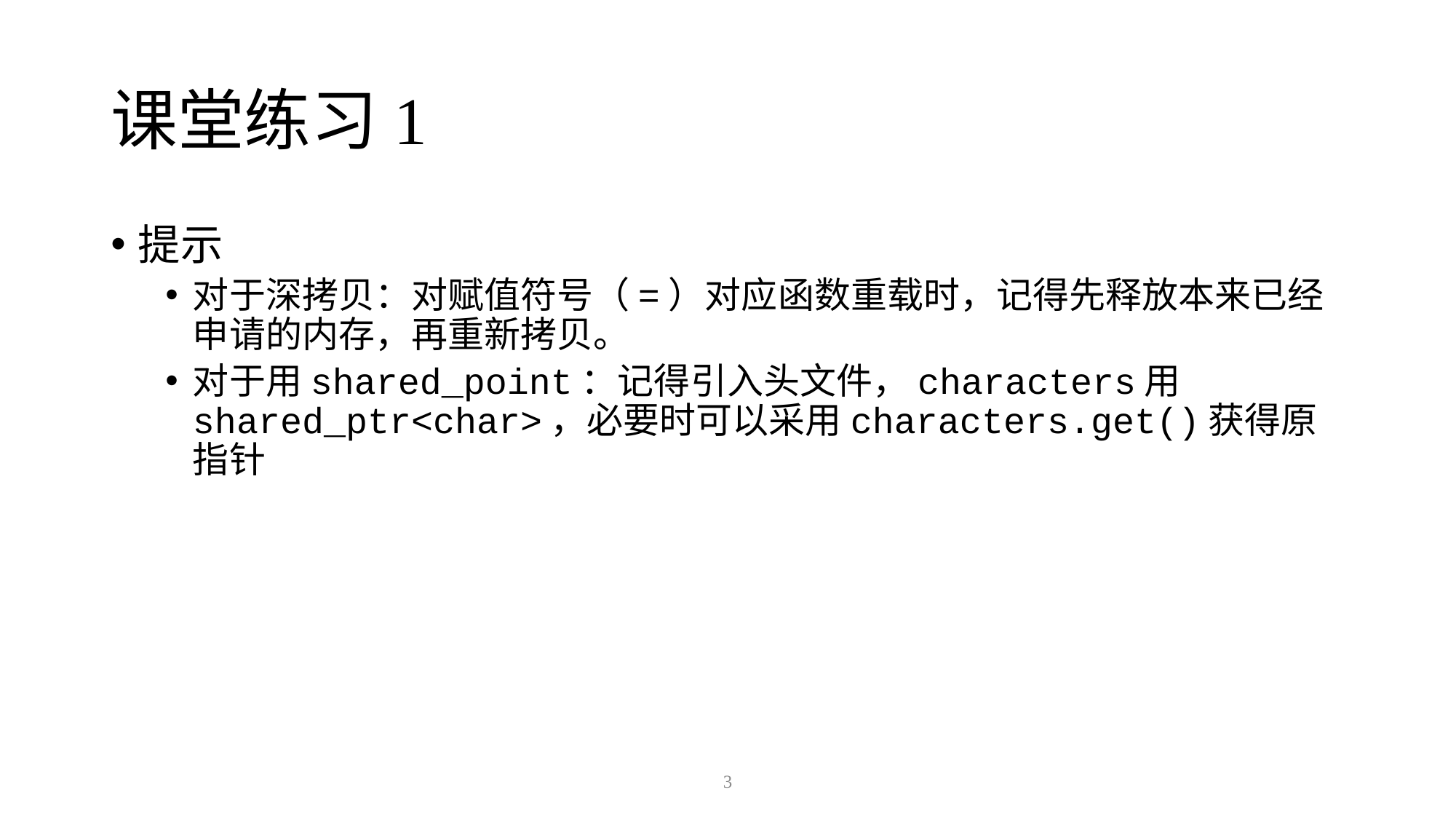

# 课堂练习1
提示
对于深拷贝：对赋值符号（=）对应函数重载时，记得先释放本来已经申请的内存，再重新拷贝。
对于用shared_point：记得引入头文件，characters用shared_ptr<char>，必要时可以采用characters.get()获得原指针
3